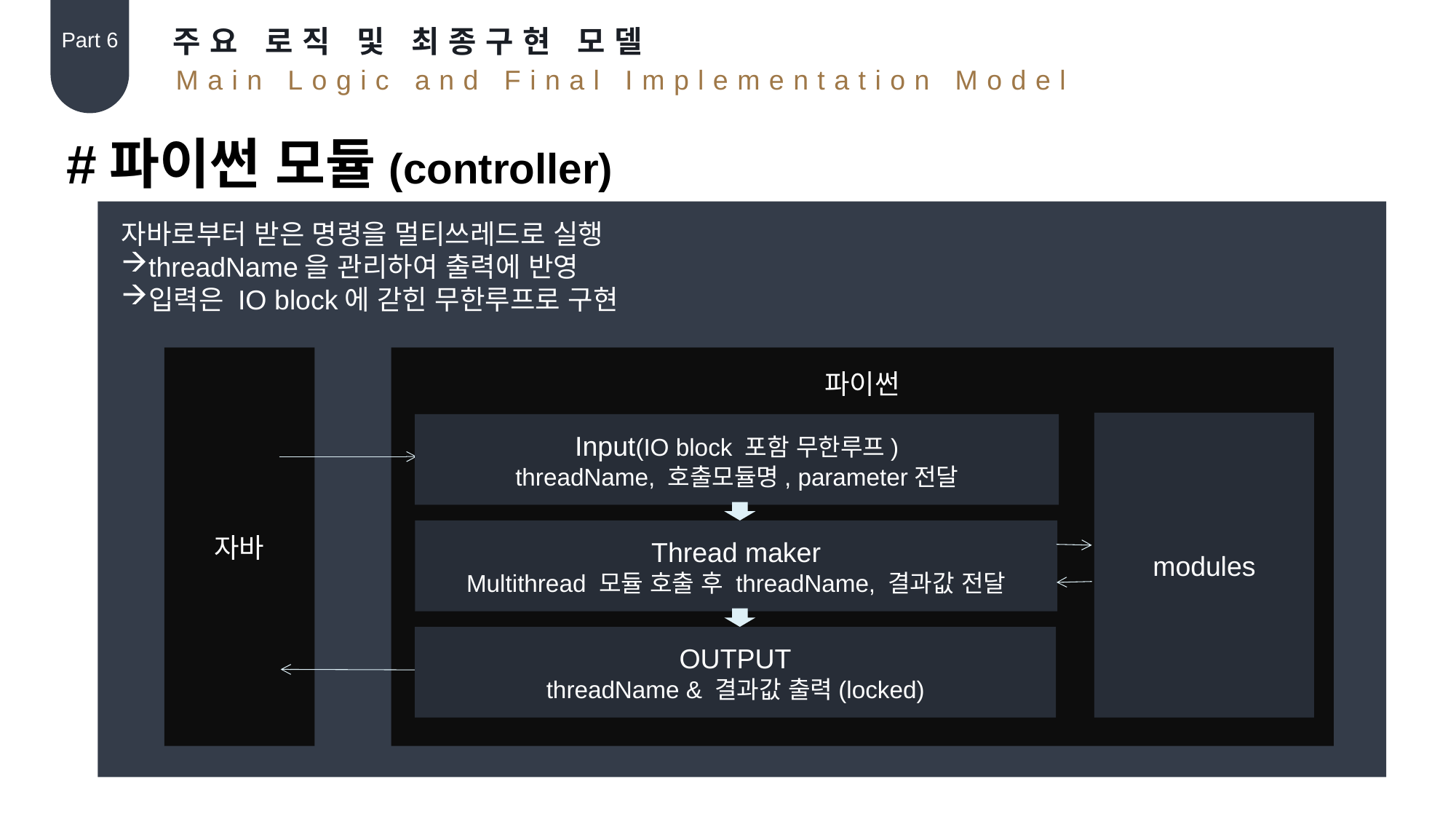

주요 로직 및 최종구현 모델
Part 6
Main Logic and Final Implementation Model
#파이썬 모듈(controller)

자바로부터 받은 명령을 멀티쓰레드로 실행
threadName을 관리하여 출력에 반영
입력은 IO block에 갇힌 무한루프로 구현
파이썬

자바
modules
Input(IO block 포함 무한루프)
threadName, 호출모듈명, parameter전달

Thread maker
Multithread 모듈 호출 후 threadName, 결과값 전달

OUTPUT
threadName & 결과값 출력(locked)